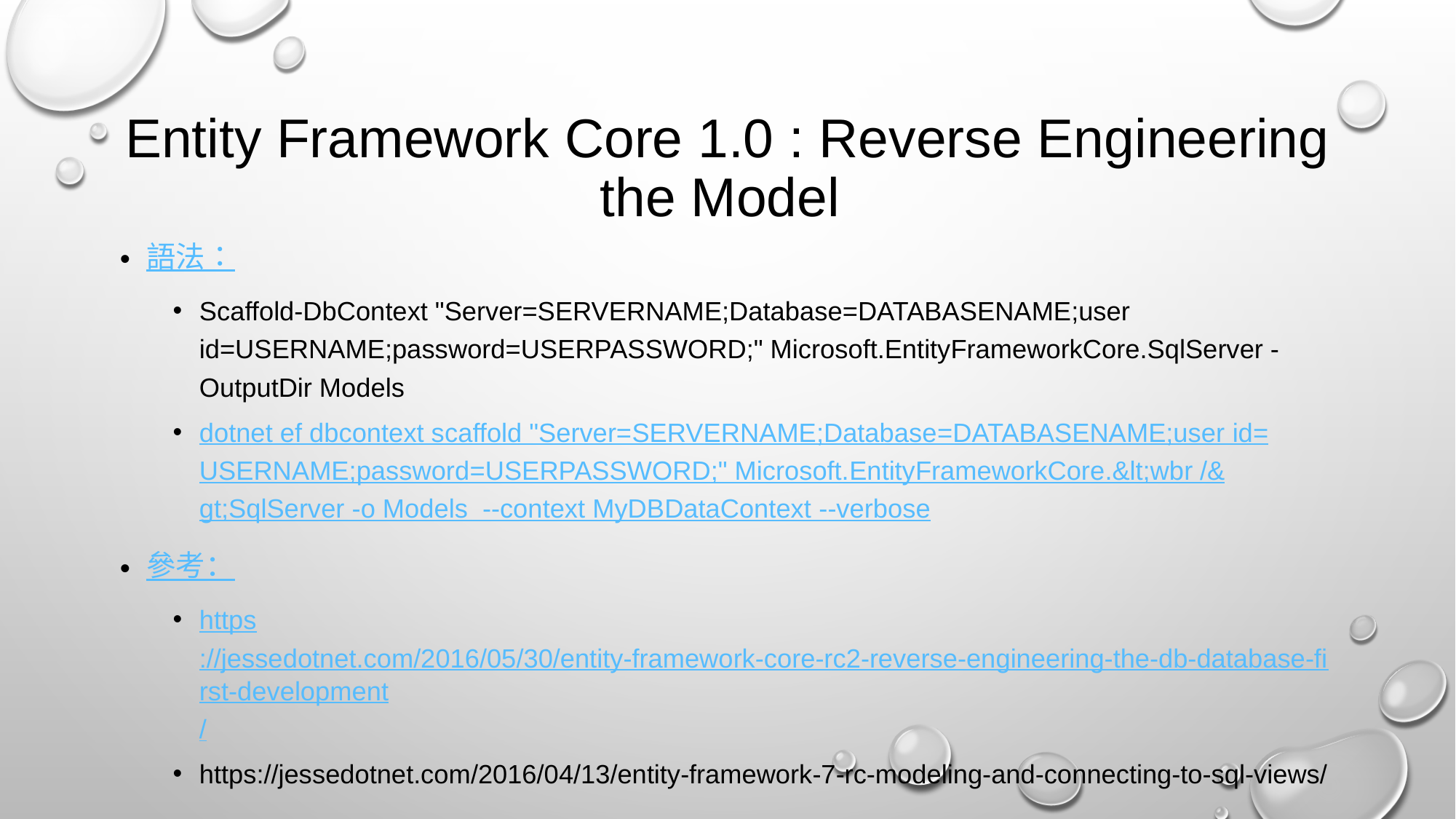

# Entity Framework Core 1.0 : Reverse Engineering the Model
語法：
Scaffold-DbContext "Server=SERVERNAME;Database=DATABASENAME;user id=USERNAME;password=USERPASSWORD;" Microsoft.EntityFrameworkCore.SqlServer -OutputDir Models
dotnet ef dbcontext scaffold "Server=SERVERNAME;Database=DATABASENAME;user id=USERNAME;password=USERPASSWORD;" Microsoft.EntityFrameworkCore.&lt;wbr /&gt;SqlServer -o Models  --context MyDBDataContext --verbose
參考：
https://jessedotnet.com/2016/05/30/entity-framework-core-rc2-reverse-engineering-the-db-database-first-development/
https://jessedotnet.com/2016/04/13/entity-framework-7-rc-modeling-and-connecting-to-sql-views/